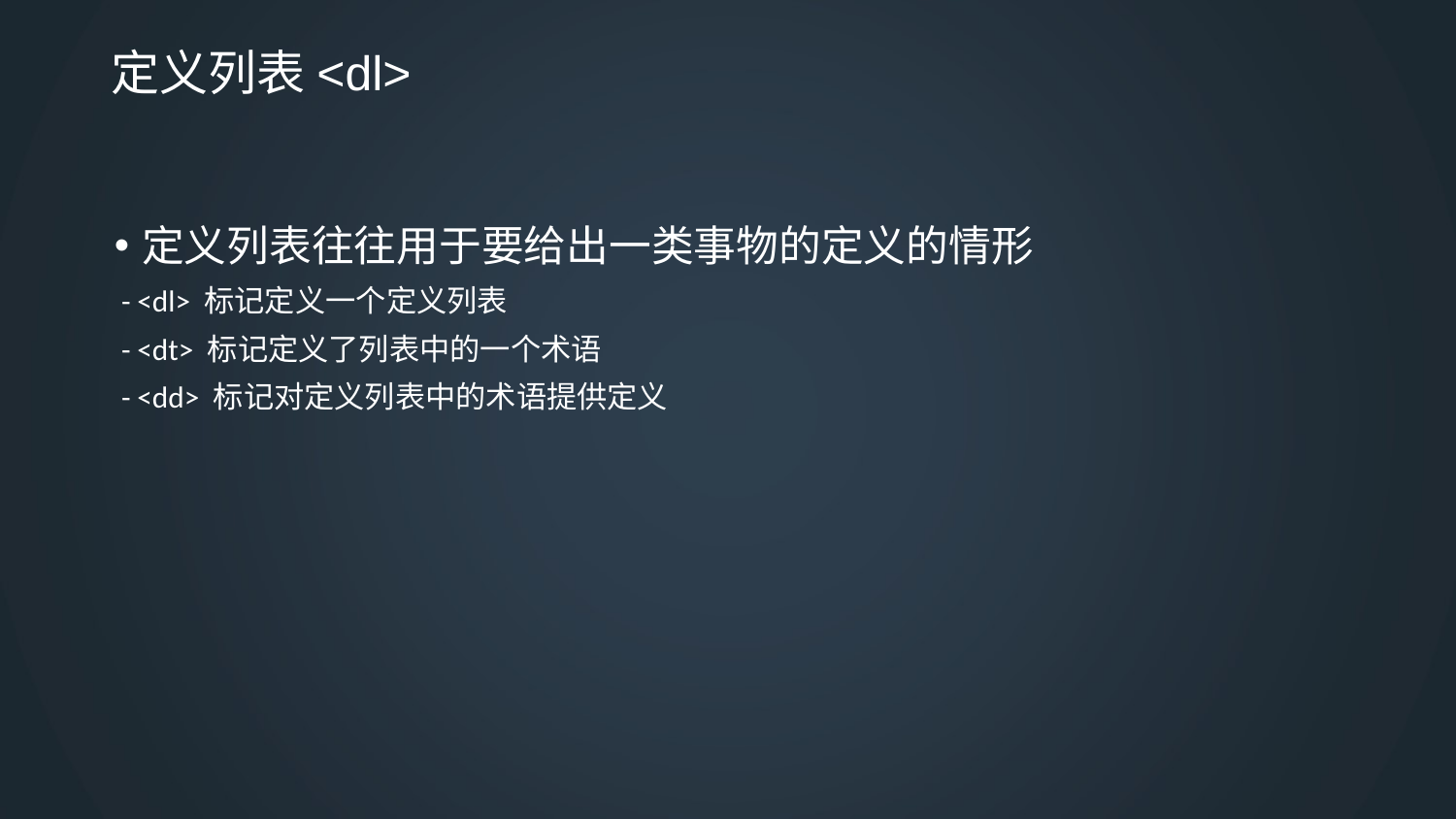

# 定义列表<dl>
定义列表往往用于要给出一类事物的定义的情形
 - <dl> 标记定义一个定义列表
 - <dt> 标记定义了列表中的一个术语
 - <dd> 标记对定义列表中的术语提供定义